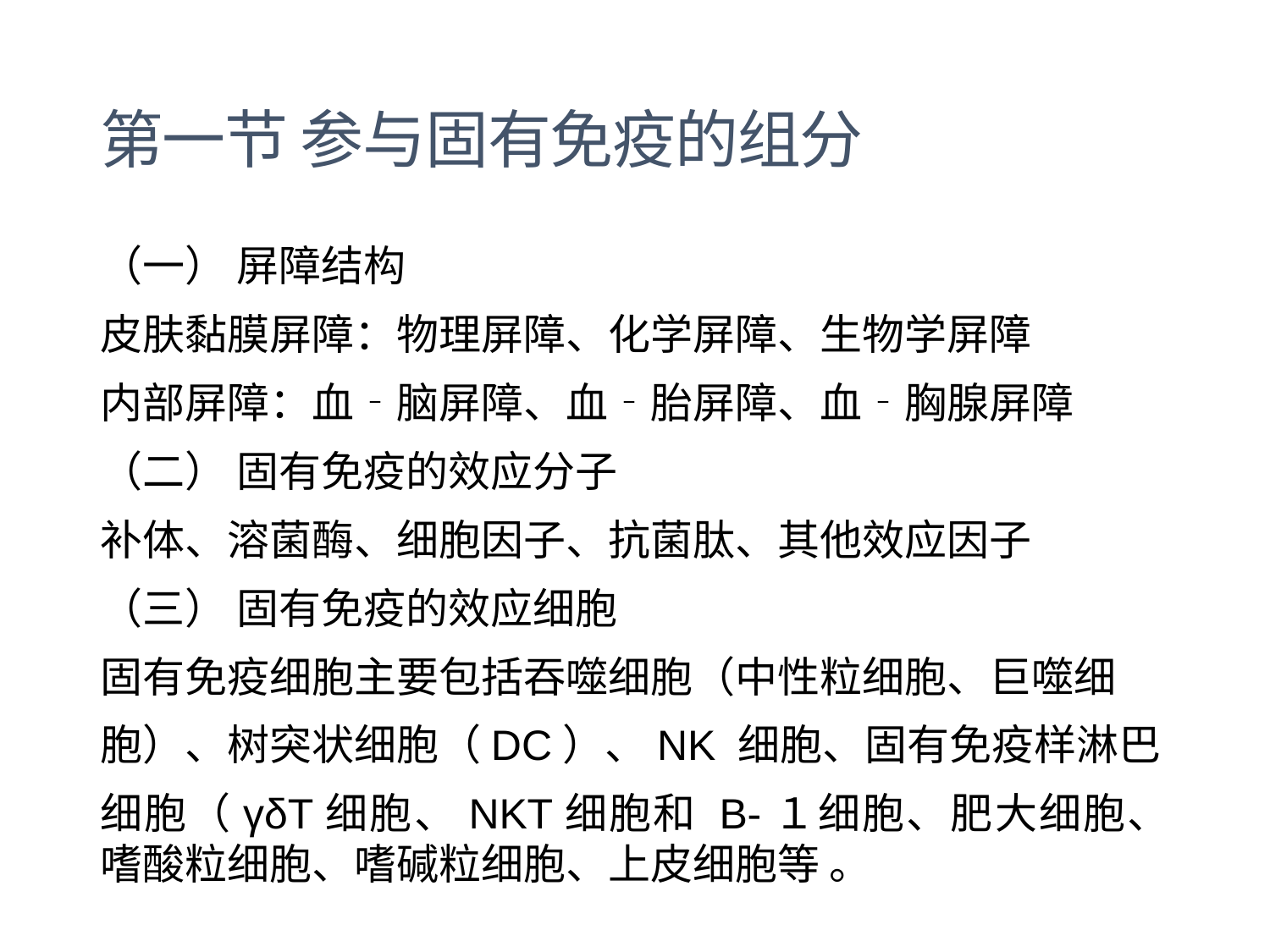

# 第一节 参与固有免疫的组分
（一） 屏障结构
皮肤黏膜屏障：物理屏障、化学屏障、生物学屏障
内部屏障：血‐脑屏障、血‐胎屏障、血‐胸腺屏障
（二） 固有免疫的效应分子
补体、溶菌酶、细胞因子、抗菌肽、其他效应因子
（三） 固有免疫的效应细胞
固有免疫细胞主要包括吞噬细胞（中性粒细胞、巨噬细
胞）、树突状细胞（DC）、NK 细胞、固有免疫样淋巴
细胞（γδT细胞、NKT细胞和 B‐１细胞、肥大细胞、嗜酸粒细胞、嗜碱粒细胞、上皮细胞等 。